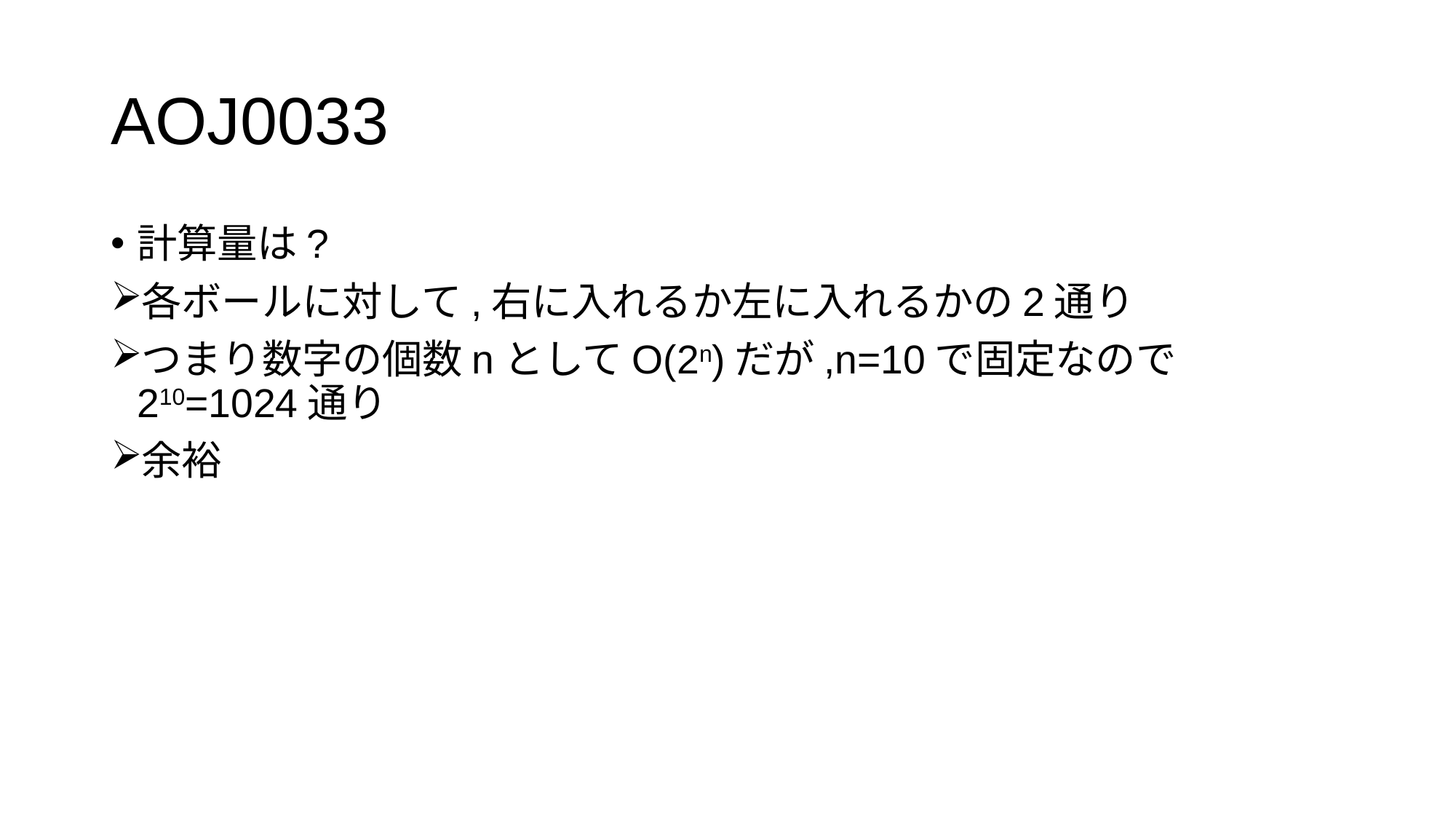

# AOJ0033
計算量は?
各ボールに対して,右に入れるか左に入れるかの2通り
つまり数字の個数nとしてO(2n)だが,n=10で固定なので210=1024通り
余裕